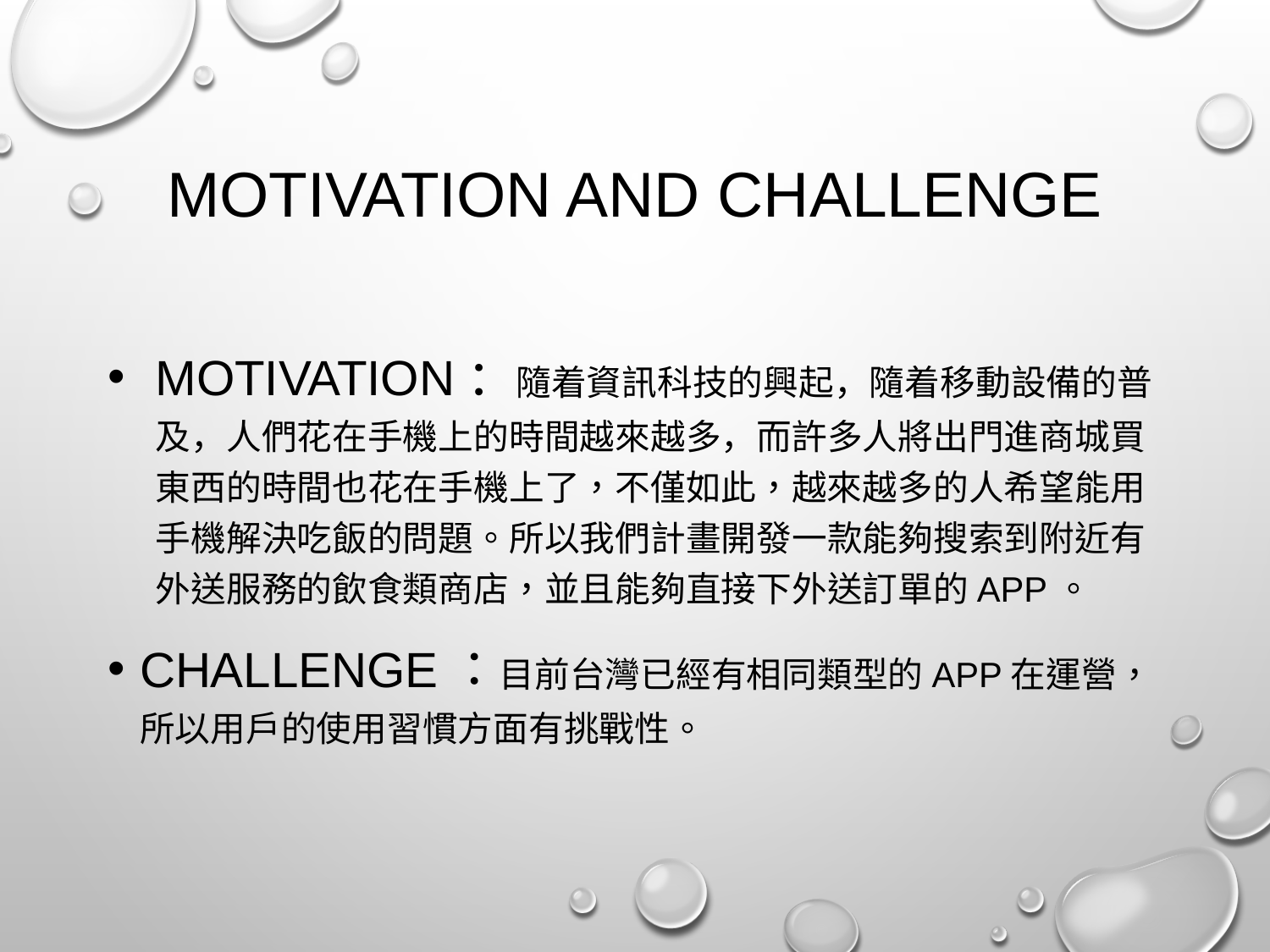

# Motivation and Challenge
Motivation：隨着資訊科技的興起，隨着移動設備的普及，人們花在手機上的時間越來越多，而許多人將出門進商城買東西的時間也花在手機上了，不僅如此，越來越多的人希望能用手機解決吃飯的問題。所以我們計畫開發一款能夠搜索到附近有外送服務的飲食類商店，並且能夠直接下外送訂單的APP。
Challenge：目前台灣已經有相同類型的APP在運營，所以用戶的使用習慣方面有挑戰性。